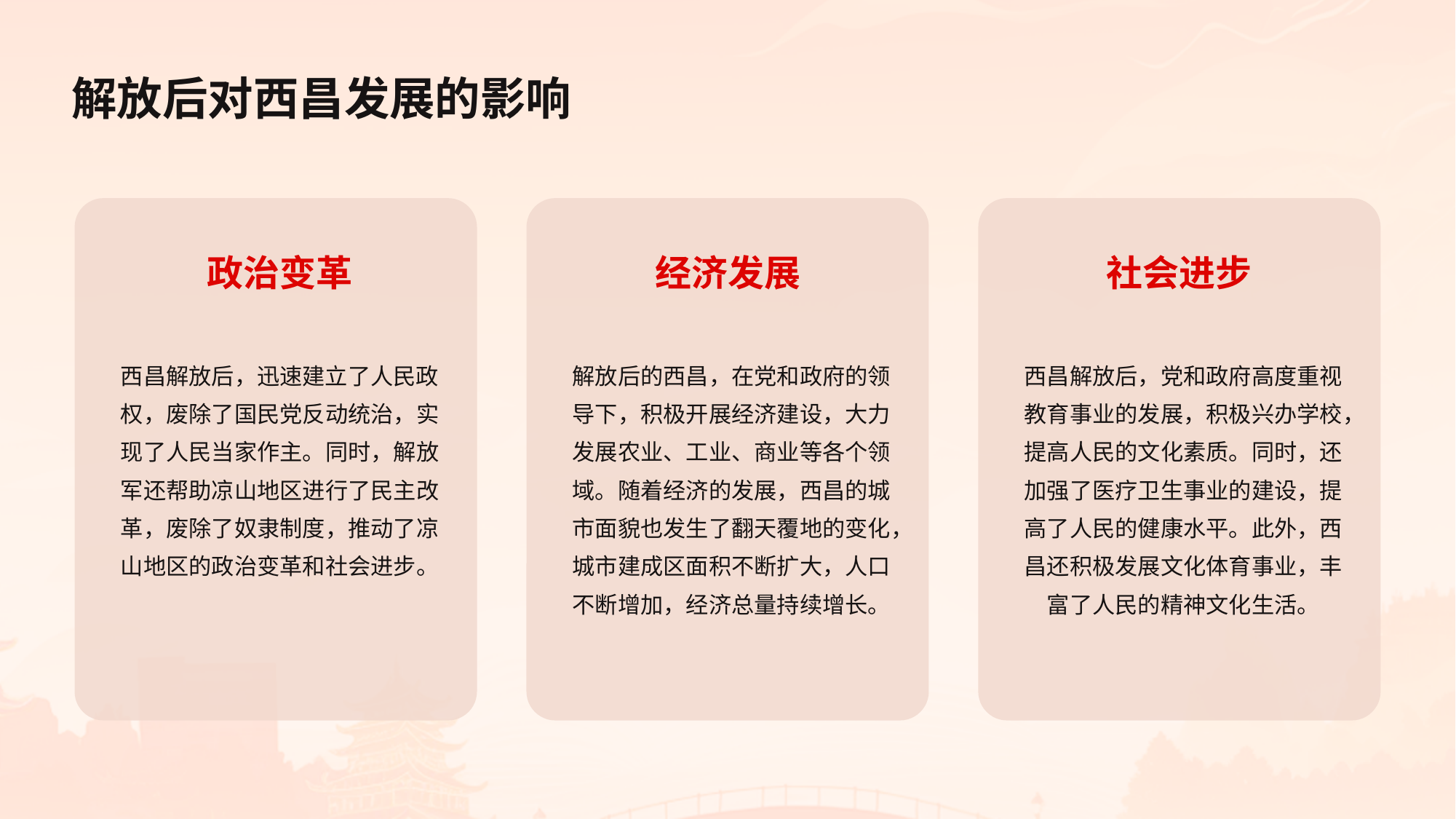

解放后对西昌发展的影响

政治变革
经济发展
社会进步
西昌解放后，迅速建立了人民政权，废除了国民党反动统治，实现了人民当家作主。同时，解放军还帮助凉山地区进行了民主改革，废除了奴隶制度，推动了凉山地区的政治变革和社会进步。
解放后的西昌，在党和政府的领导下，积极开展经济建设，大力发展农业、工业、商业等各个领域。随着经济的发展，西昌的城市面貌也发生了翻天覆地的变化，城市建成区面积不断扩大，人口不断增加，经济总量持续增长。
西昌解放后，党和政府高度重视教育事业的发展，积极兴办学校，提高人民的文化素质。同时，还加强了医疗卫生事业的建设，提高了人民的健康水平。此外，西昌还积极发展文化体育事业，丰富了人民的精神文化生活。